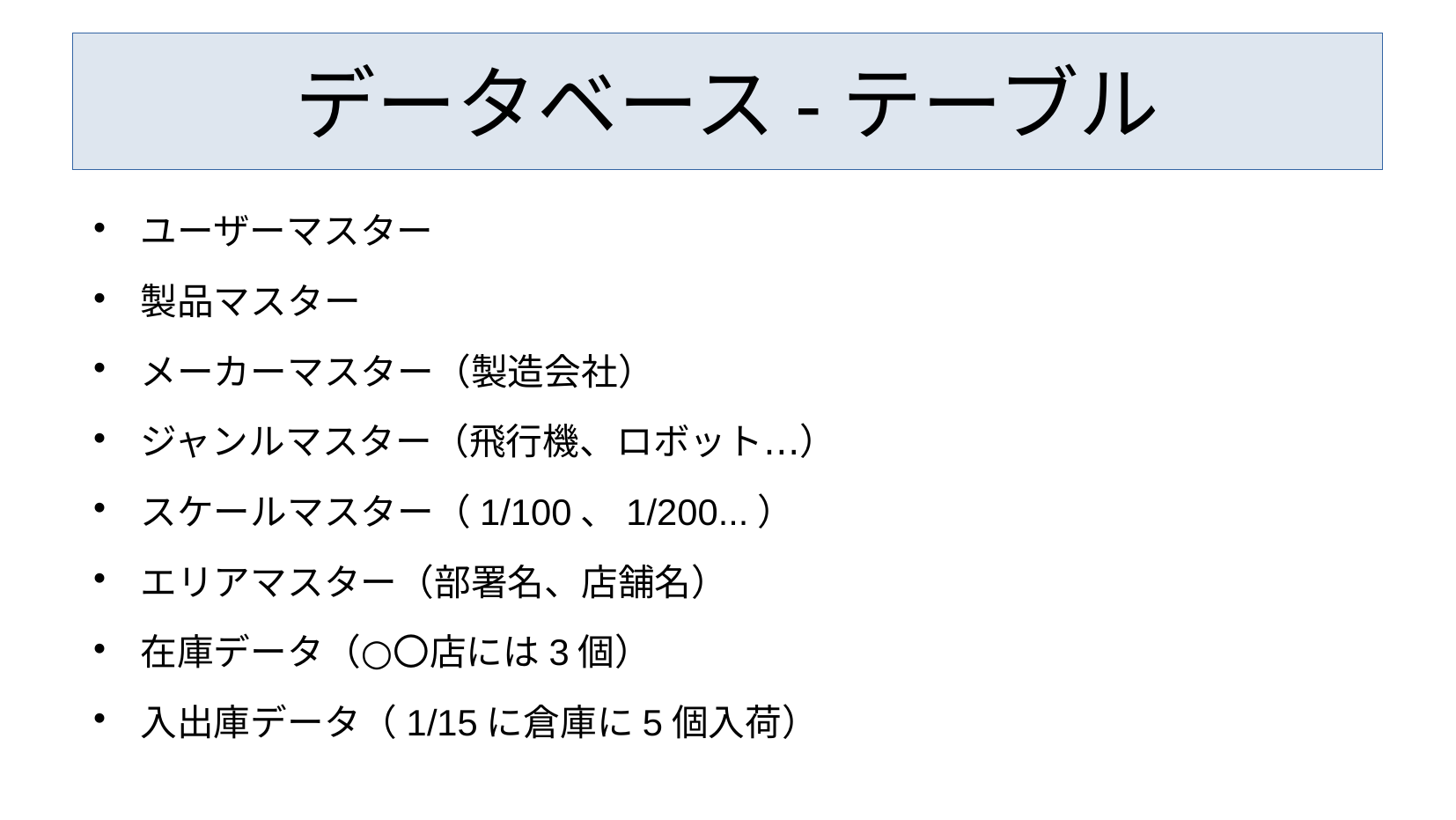

# データベース-テーブル
ユーザーマスター
製品マスター
メーカーマスター（製造会社）
ジャンルマスター（飛行機、ロボット…）
スケールマスター（1/100、1/200...）
エリアマスター（部署名、店舗名）
在庫データ（○〇店には3個）
入出庫データ（1/15に倉庫に5個入荷）